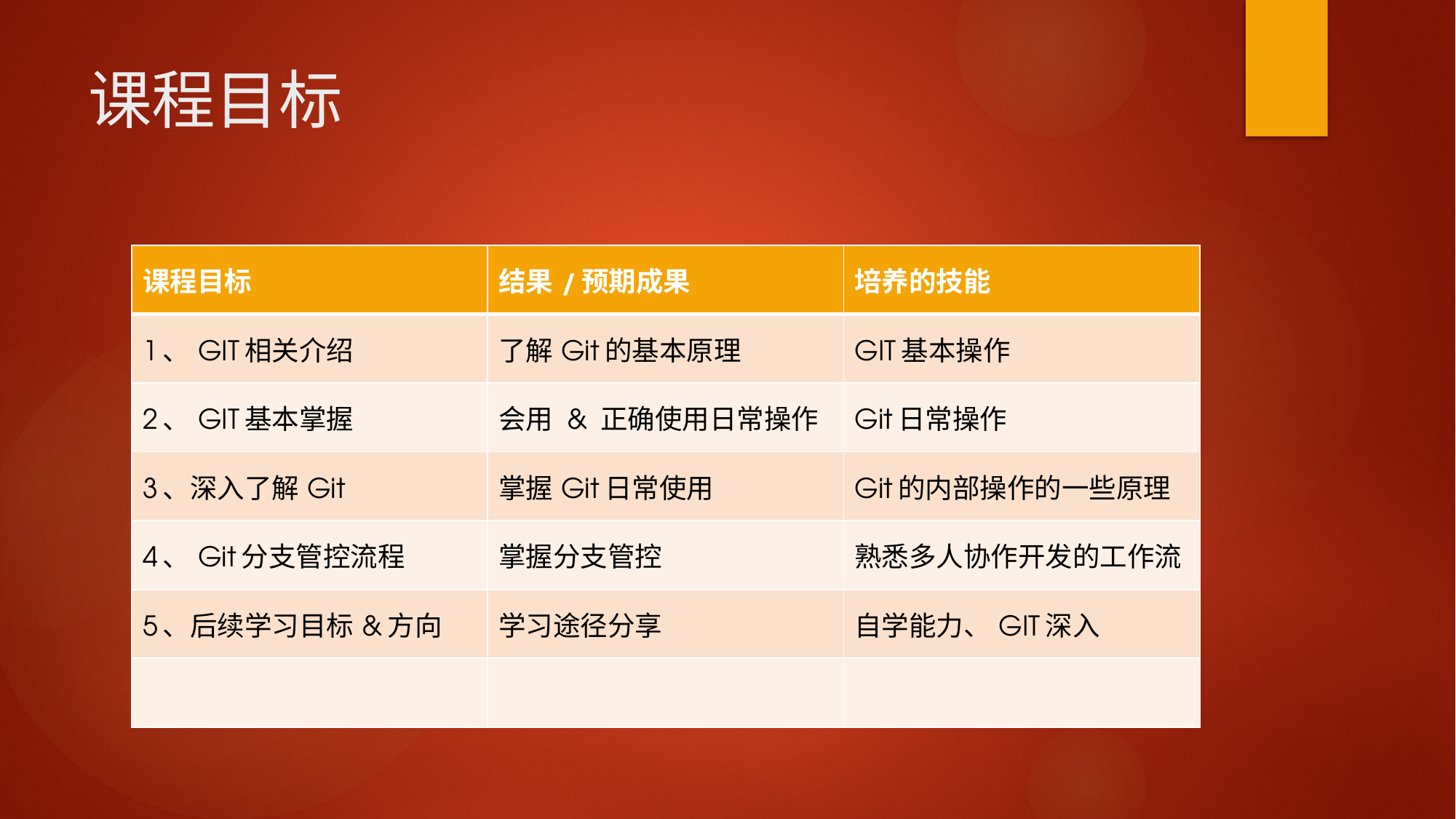

# 课程目标
| 课程目标 | 结果/预期成果 | 培养的技能 |
| --- | --- | --- |
| 1、GIT相关介绍 | 了解Git的基本原理 | GIT基本操作 |
| 2、GIT基本掌握 | 会用 & 正确使用日常操作 | Git日常操作 |
| 3、深入了解Git | 掌握Git日常使用 | Git的内部操作的一些原理 |
| 4、Git分支管控流程 | 掌握分支管控 | 熟悉多人协作开发的工作流 |
| 5、后续学习目标&方向 | 学习途径分享 | 自学能力、GIT深入 |
|  |  |  |